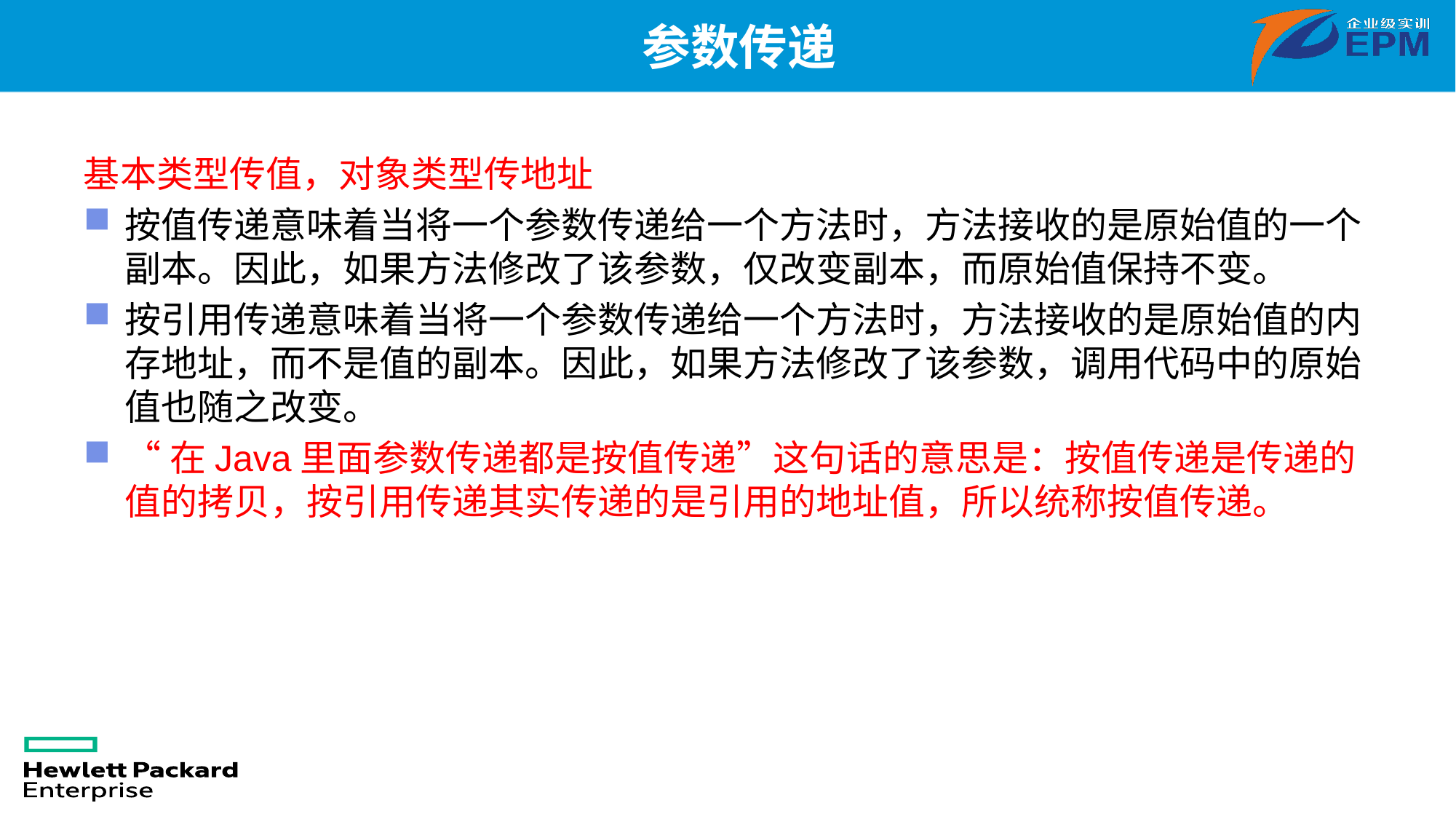

# 参数传递
基本类型传值，对象类型传地址
按值传递意味着当将一个参数传递给一个方法时，方法接收的是原始值的一个副本。因此，如果方法修改了该参数，仅改变副本，而原始值保持不变。
按引用传递意味着当将一个参数传递给一个方法时，方法接收的是原始值的内存地址，而不是值的副本。因此，如果方法修改了该参数，调用代码中的原始值也随之改变。
“在Java里面参数传递都是按值传递”这句话的意思是：按值传递是传递的值的拷贝，按引用传递其实传递的是引用的地址值，所以统称按值传递。